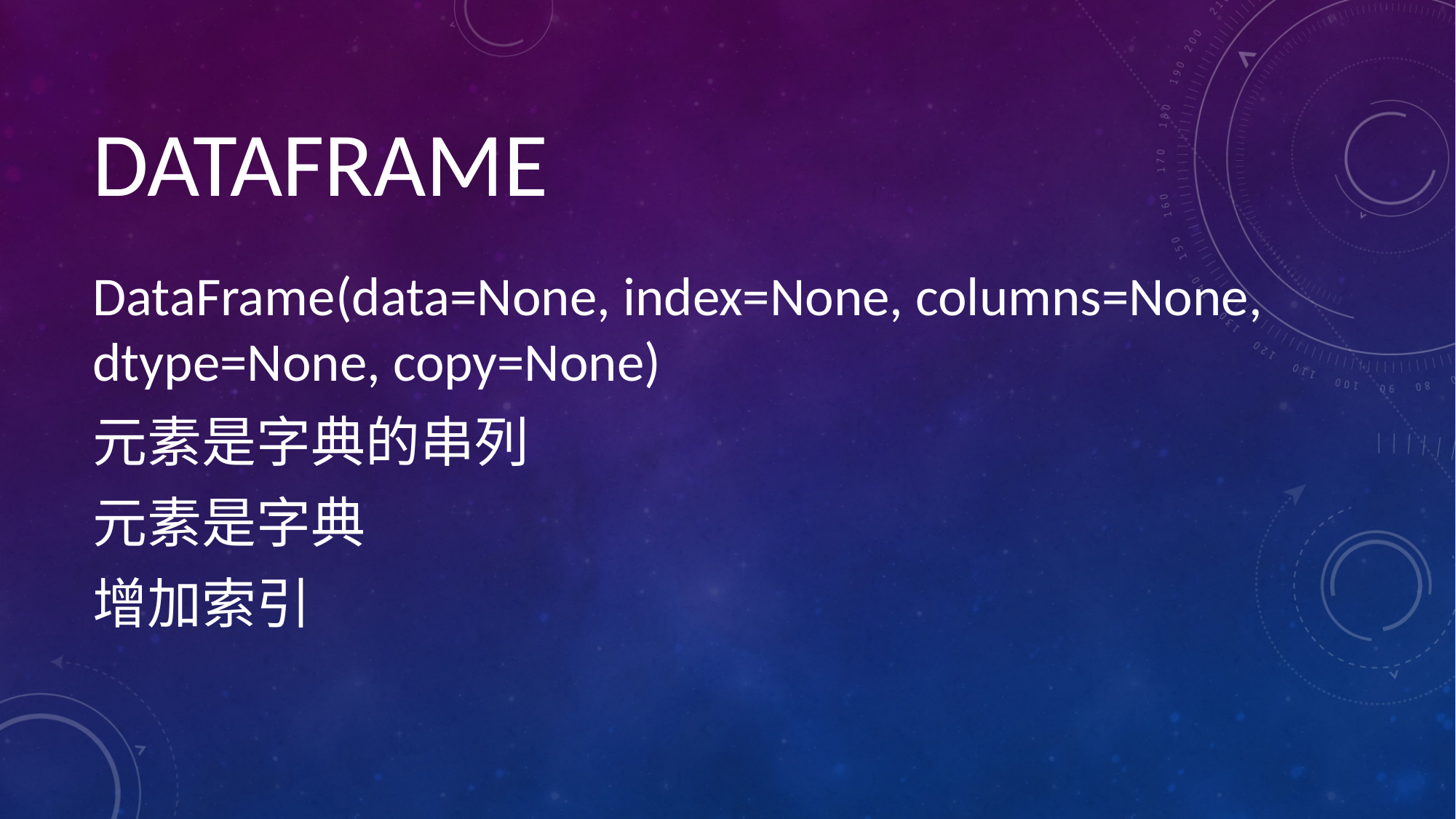

# dataframe
DataFrame(data=None, index=None, columns=None, dtype=None, copy=None)
元素是字典的串列
元素是字典
增加索引